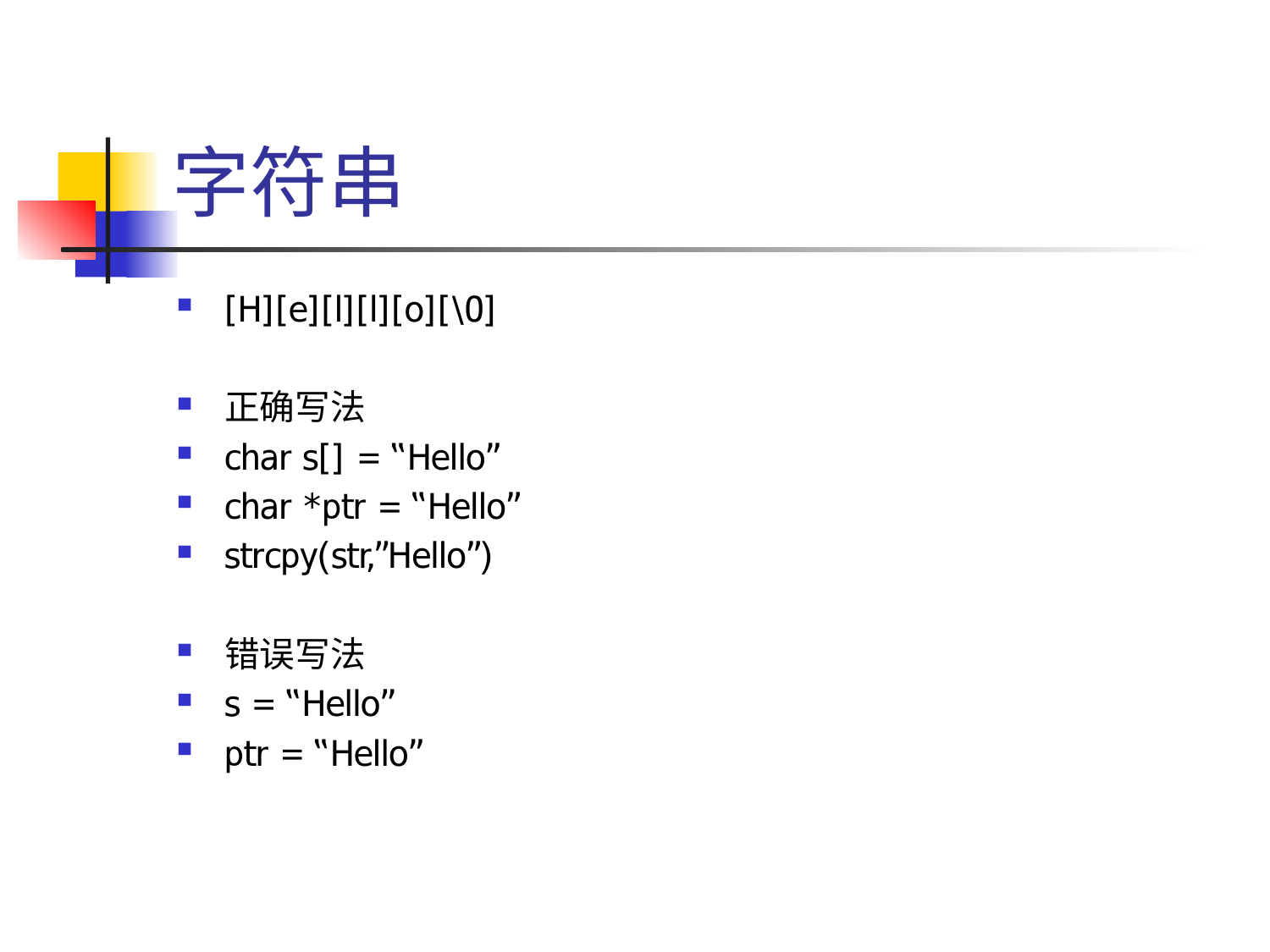

# 字符串
[H][e][l][l][o][\0]

正确写法
char s[] = “Hello”
char *ptr = “Hello”
strcpy(str,”Hello”)

错误写法
s = “Hello”
ptr = “Hello”